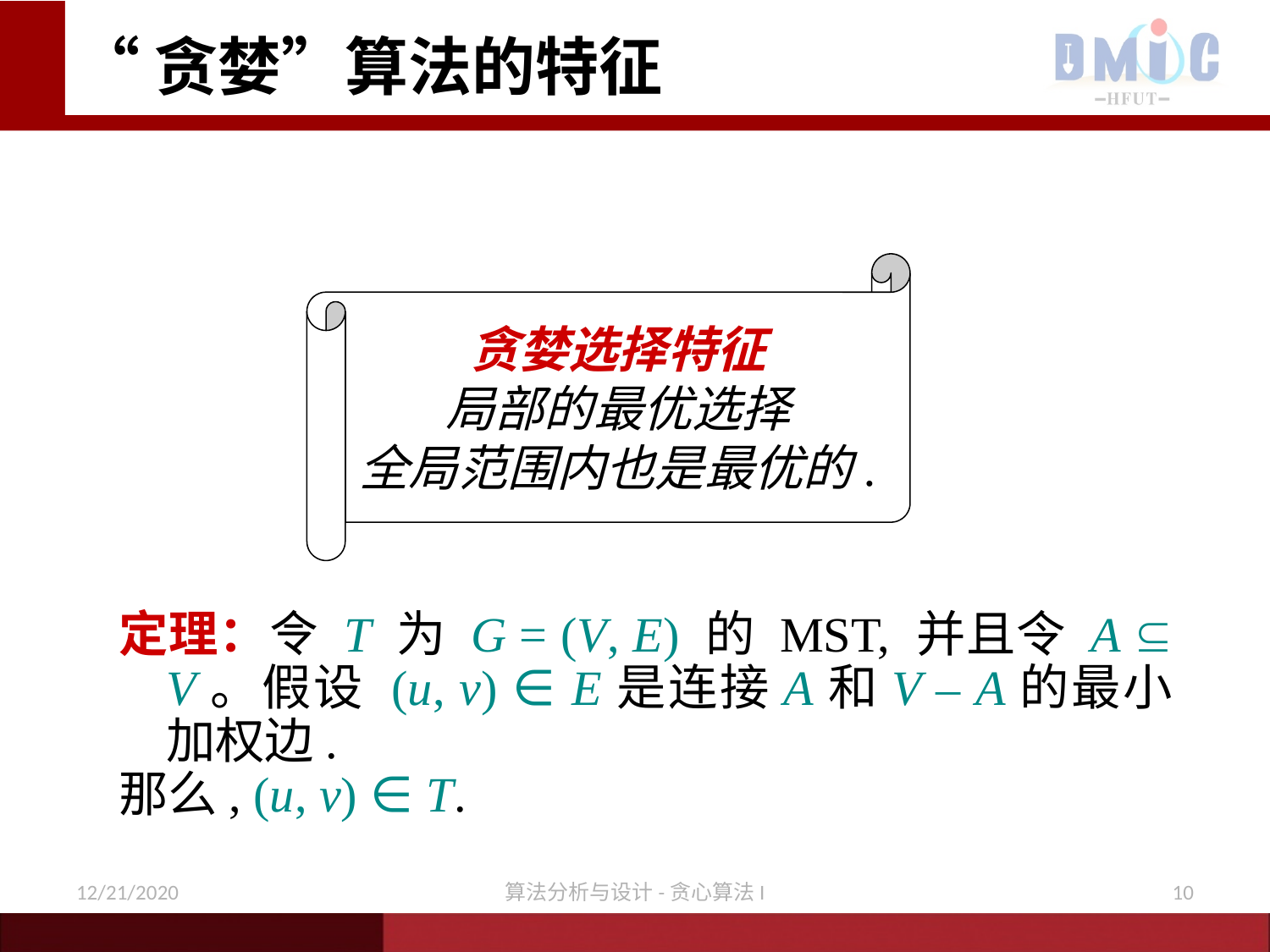

# “贪婪”算法的特征

贪婪选择特征
局部的最优选择
全局范围内也是最优的.

定理：令 T 为 G = (V, E) 的 MST, 并且令 A ⊆ V。假设 (u, v) ∈ E是连接A和V – A的最小加权边.
那么, (u, v) ∈ T.
12/21/2020
算法分析与设计-贪心算法I
10